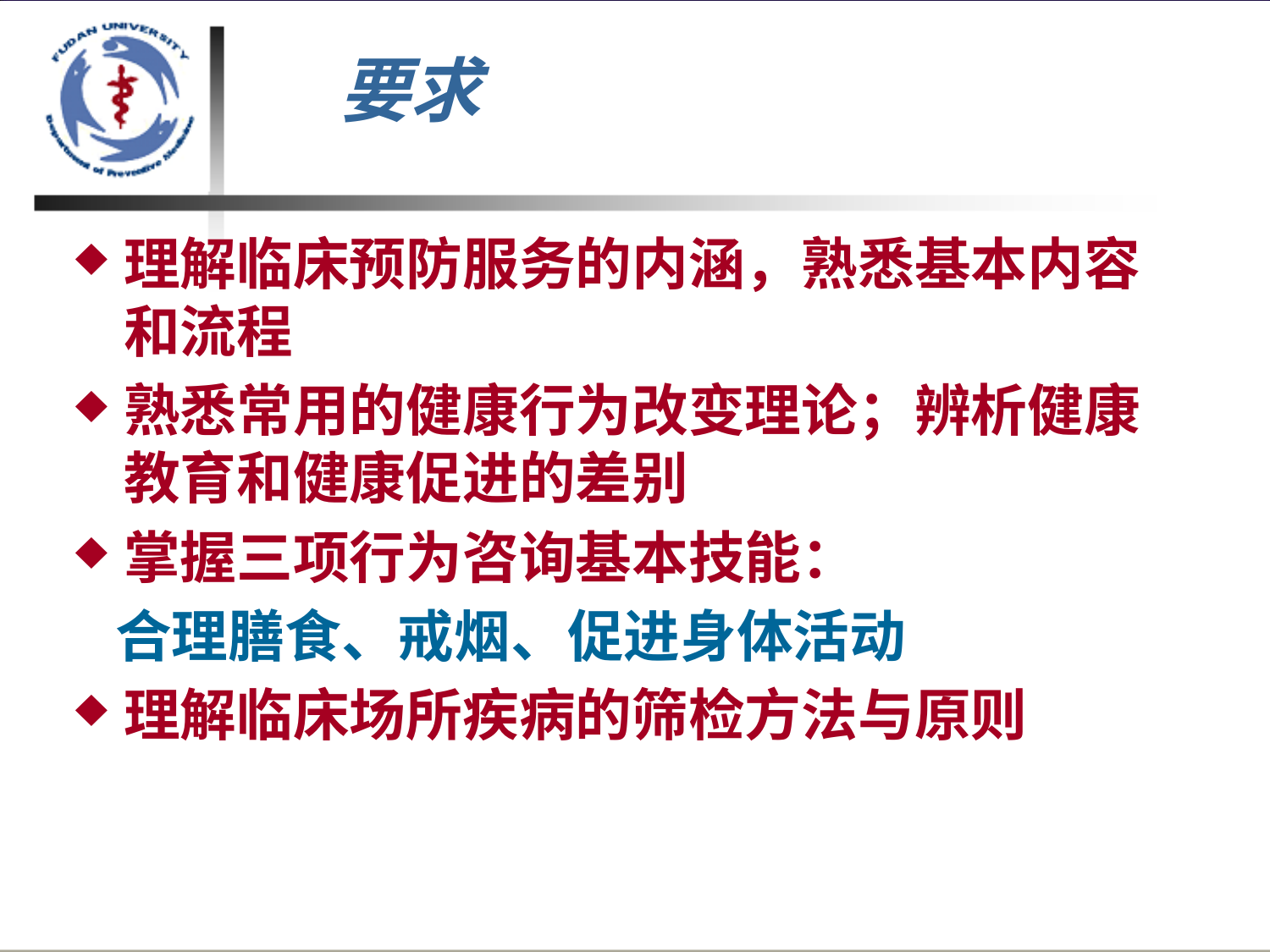

# 要求
理解临床预防服务的内涵，熟悉基本内容和流程
熟悉常用的健康行为改变理论；辨析健康教育和健康促进的差别
掌握三项行为咨询基本技能：
  合理膳食、戒烟、促进身体活动
理解临床场所疾病的筛检方法与原则